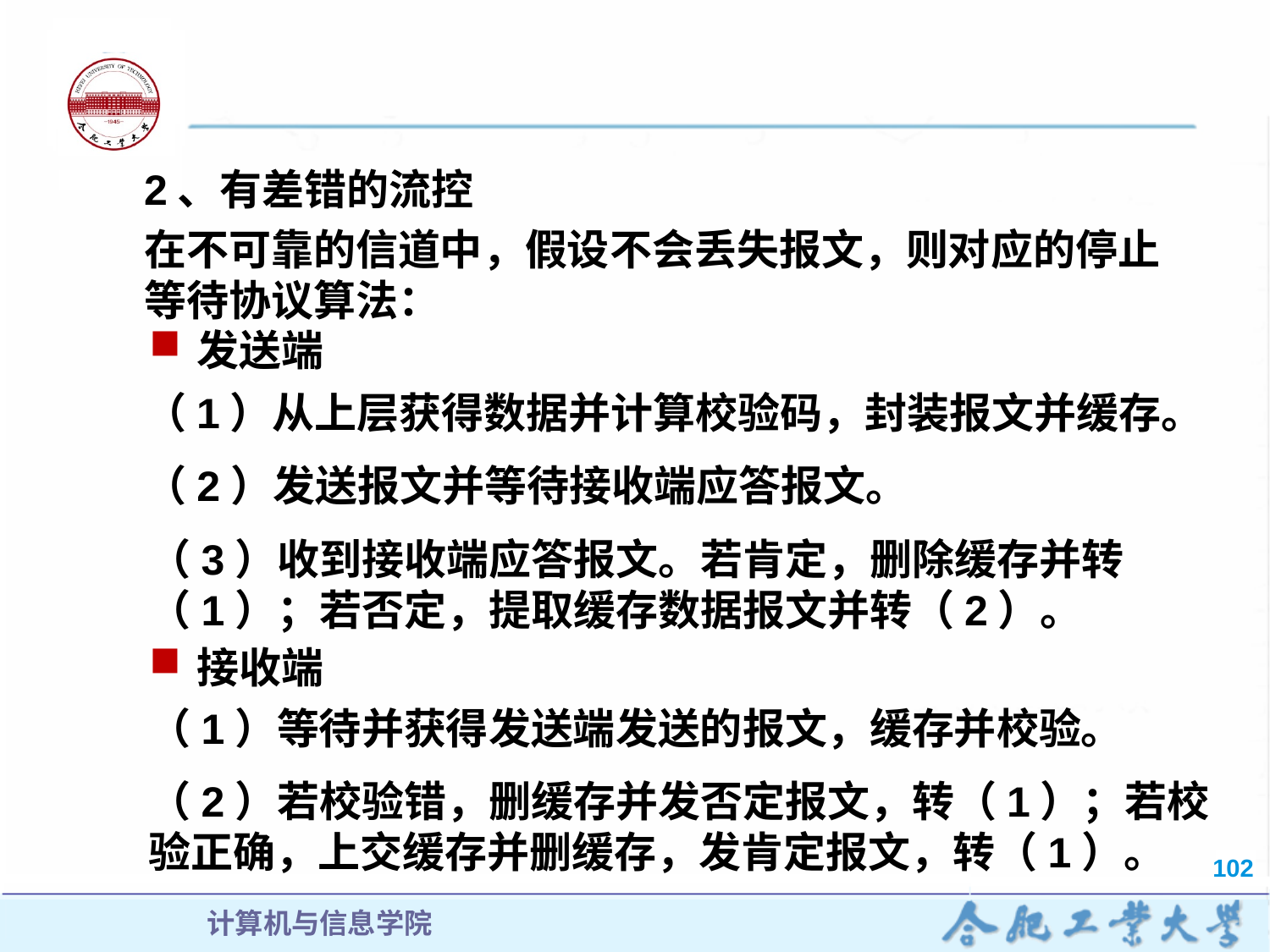

2、有差错的流控
在不可靠的信道中，假设不会丢失报文，则对应的停止等待协议算法：
发送端
（1）从上层获得数据并计算校验码，封装报文并缓存。
（2）发送报文并等待接收端应答报文。
（3）收到接收端应答报文。若肯定，删除缓存并转（1）；若否定，提取缓存数据报文并转（2）。
接收端
（1）等待并获得发送端发送的报文，缓存并校验。
（2）若校验错，删缓存并发否定报文，转（1）；若校验正确，上交缓存并删缓存，发肯定报文，转（1）。